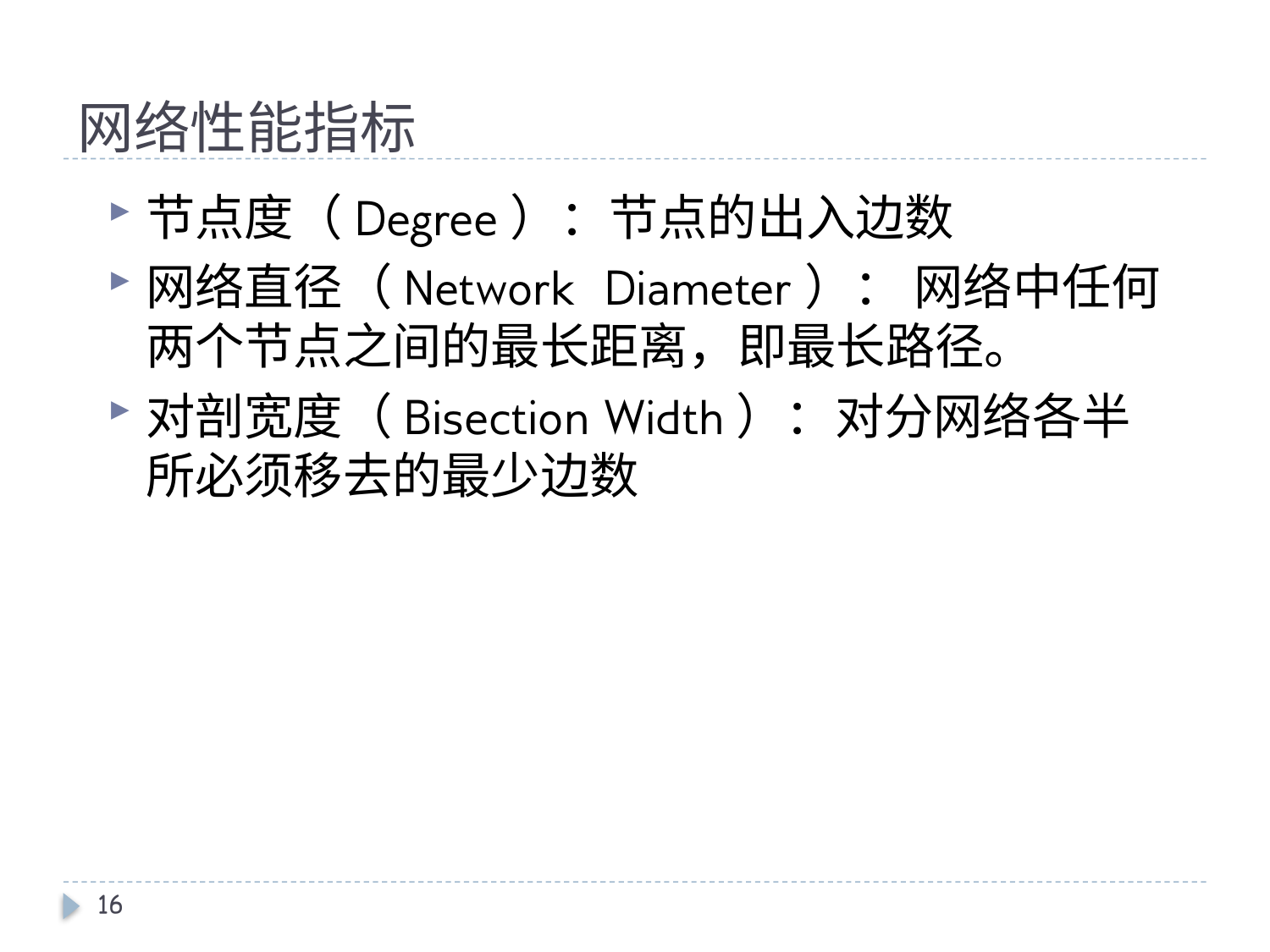

# 网络性能指标
节点度（Degree）：节点的出入边数
网络直径（Network  Diameter）： 网络中任何两个节点之间的最长距离，即最长路径。
对剖宽度（Bisection Width）：对分网络各半所必须移去的最少边数
16